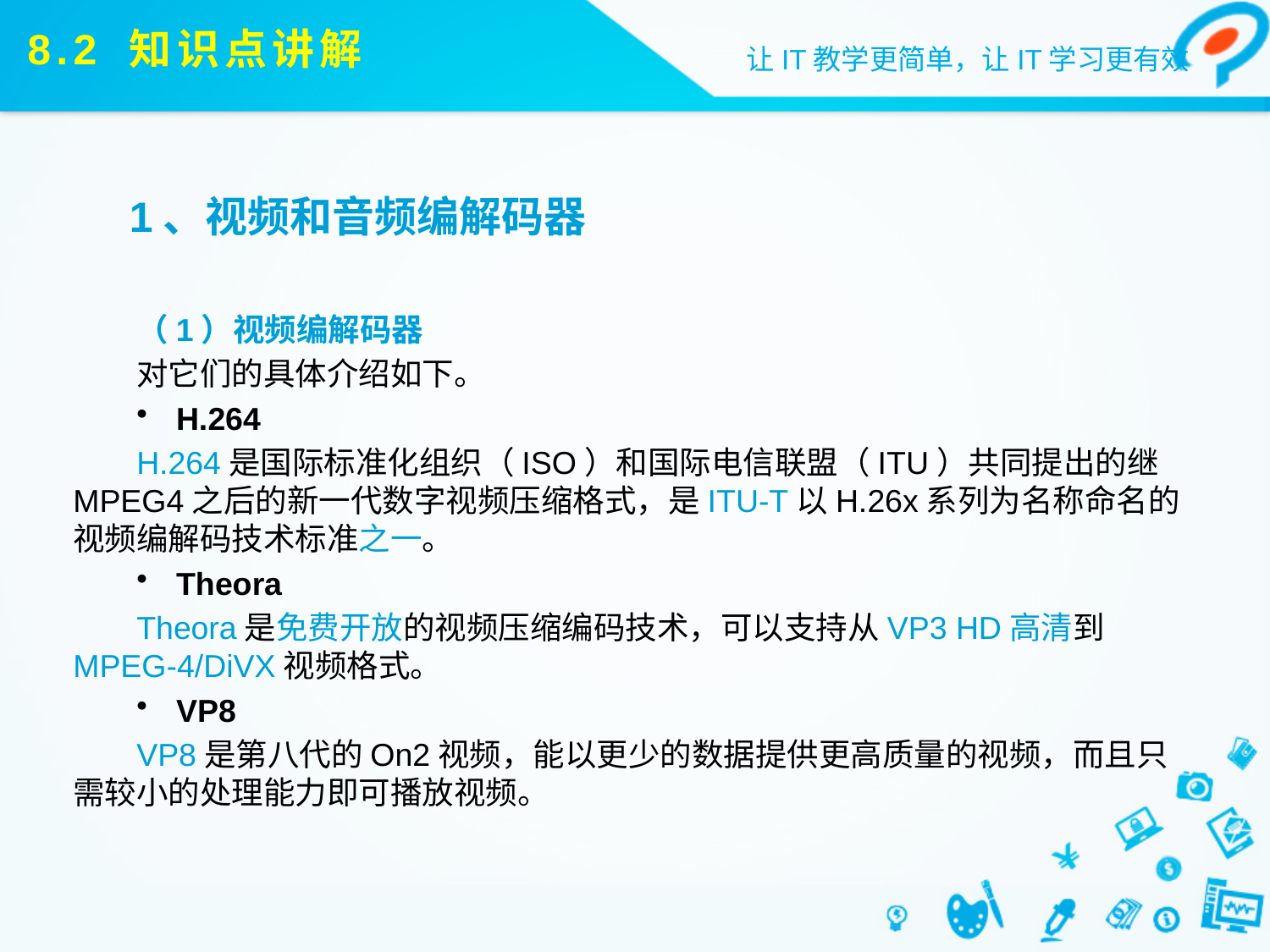

# 8.2 知识点讲解
1、视频和音频编解码器
（1）视频编解码器
对它们的具体介绍如下。
H.264
H.264是国际标准化组织（ISO）和国际电信联盟（ITU）共同提出的继MPEG4之后的新一代数字视频压缩格式，是ITU-T以H.26x系列为名称命名的视频编解码技术标准之一。
Theora
Theora是免费开放的视频压缩编码技术，可以支持从VP3 HD高清到MPEG-4/DiVX视频格式。
VP8
VP8是第八代的On2视频，能以更少的数据提供更高质量的视频，而且只需较小的处理能力即可播放视频。